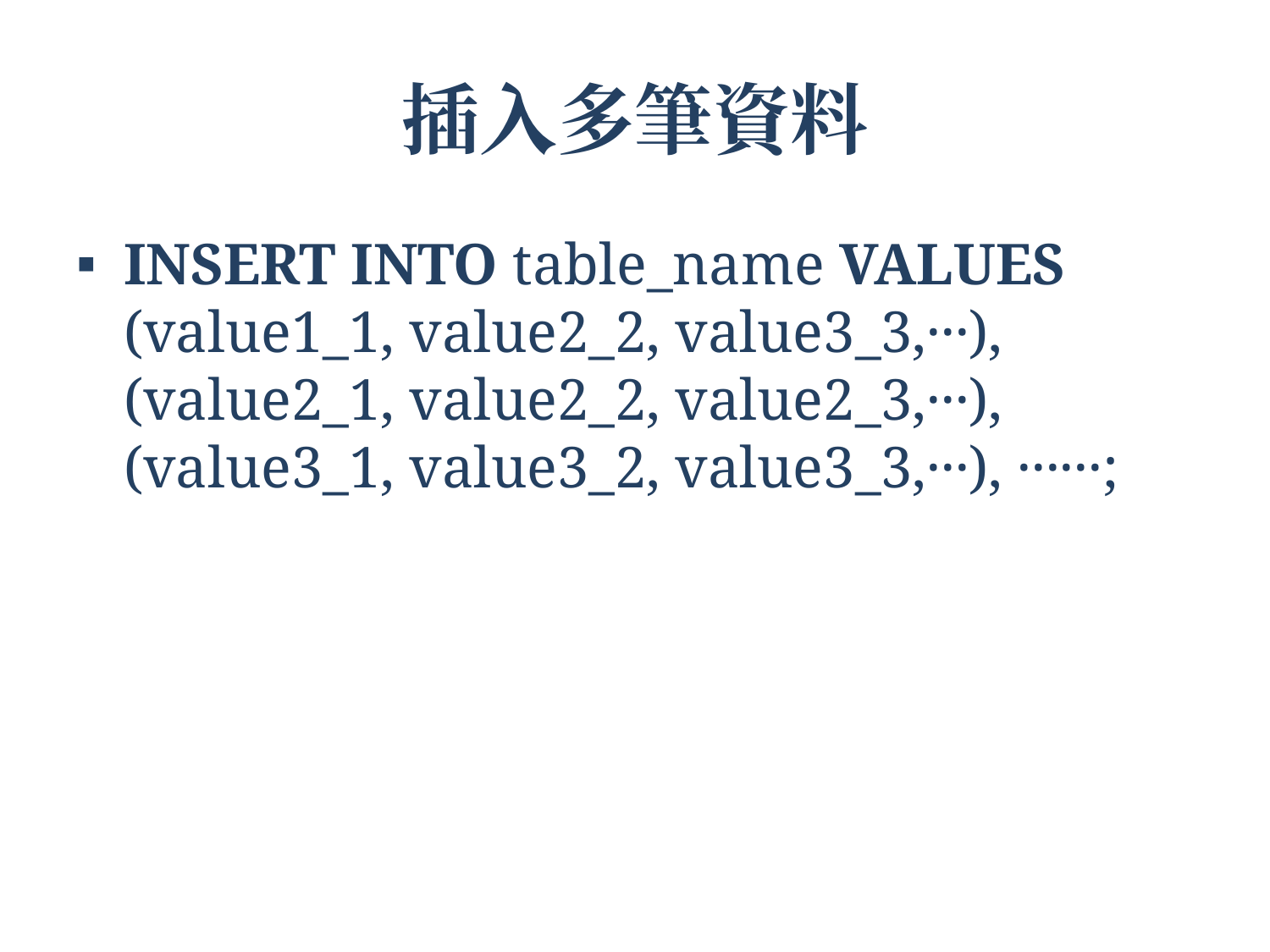

# 插入多筆資料
INSERT INTO table_name VALUES (value1_1, value2_2, value3_3,···), (value2_1, value2_2, value2_3,···), (value3_1, value3_2, value3_3,···), ······;